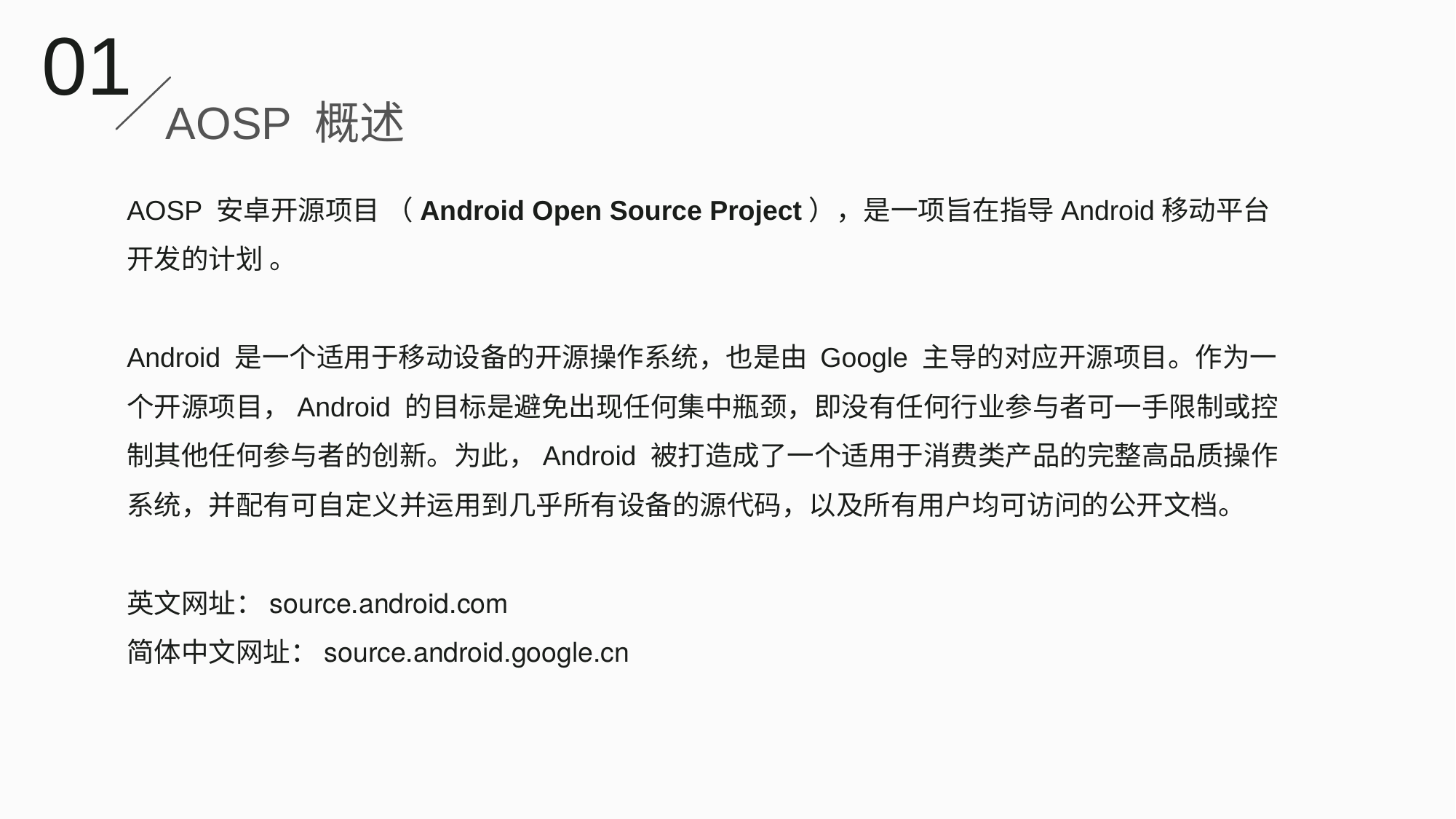

01
AOSP 概述
AOSP 安卓开源项目 （Android Open Source Project），是一项旨在指导Android移动平台开发的计划 。
Android 是一个适用于移动设备的开源操作系统，也是由 Google 主导的对应开源项目。作为一个开源项目，Android 的目标是避免出现任何集中瓶颈，即没有任何行业参与者可一手限制或控制其他任何参与者的创新。为此，Android 被打造成了一个适用于消费类产品的完整高品质操作系统，并配有可自定义并运用到几乎所有设备的源代码，以及所有用户均可访问的公开文档。

英文网址：source.android.com
简体中文网址：source.android.google.cn